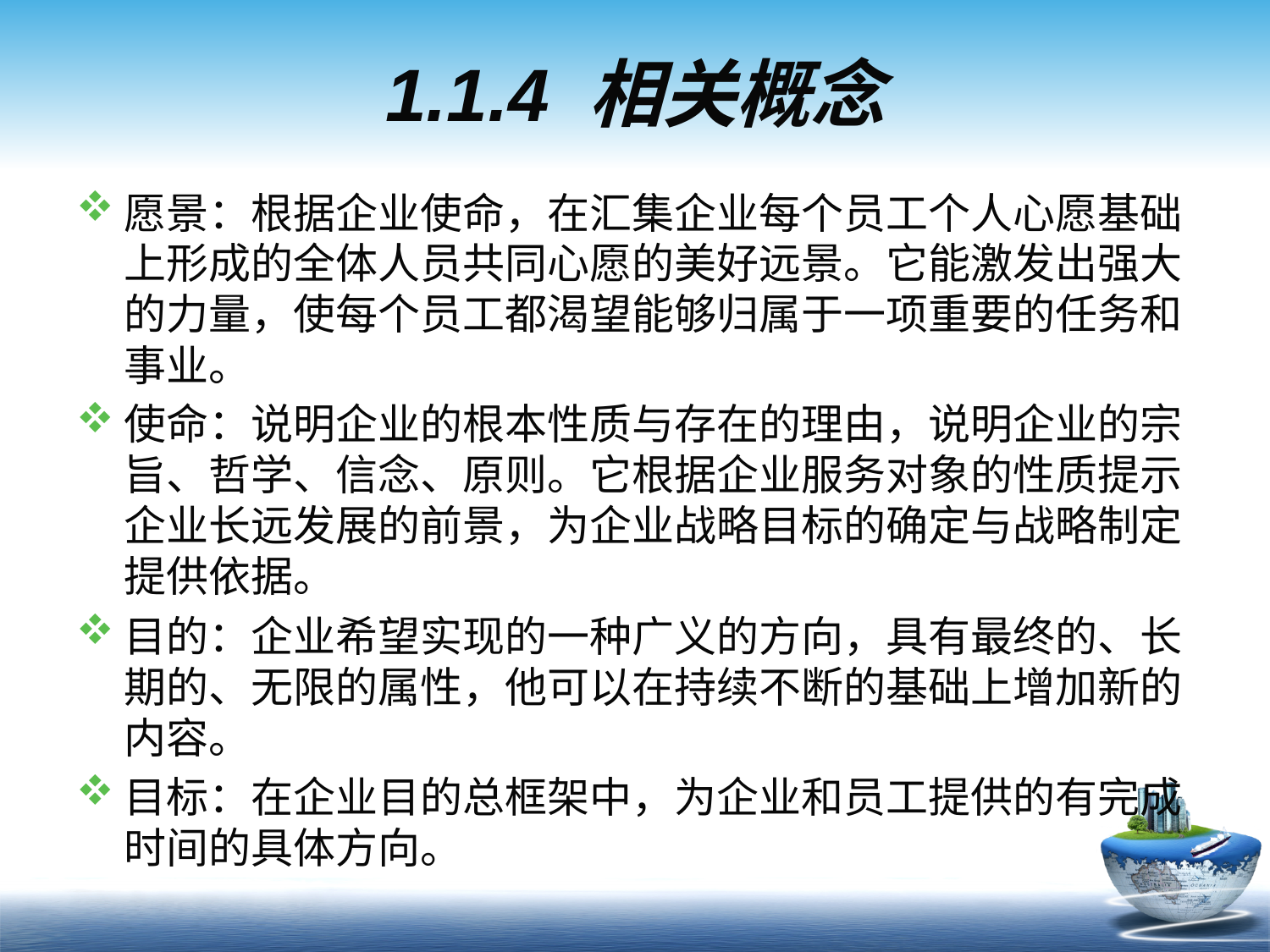

# 1.1.4 相关概念
愿景：根据企业使命，在汇集企业每个员工个人心愿基础上形成的全体人员共同心愿的美好远景。它能激发出强大的力量，使每个员工都渴望能够归属于一项重要的任务和事业。
使命：说明企业的根本性质与存在的理由，说明企业的宗旨、哲学、信念、原则。它根据企业服务对象的性质提示企业长远发展的前景，为企业战略目标的确定与战略制定提供依据。
目的：企业希望实现的一种广义的方向，具有最终的、长期的、无限的属性，他可以在持续不断的基础上增加新的内容。
目标：在企业目的总框架中，为企业和员工提供的有完成时间的具体方向。